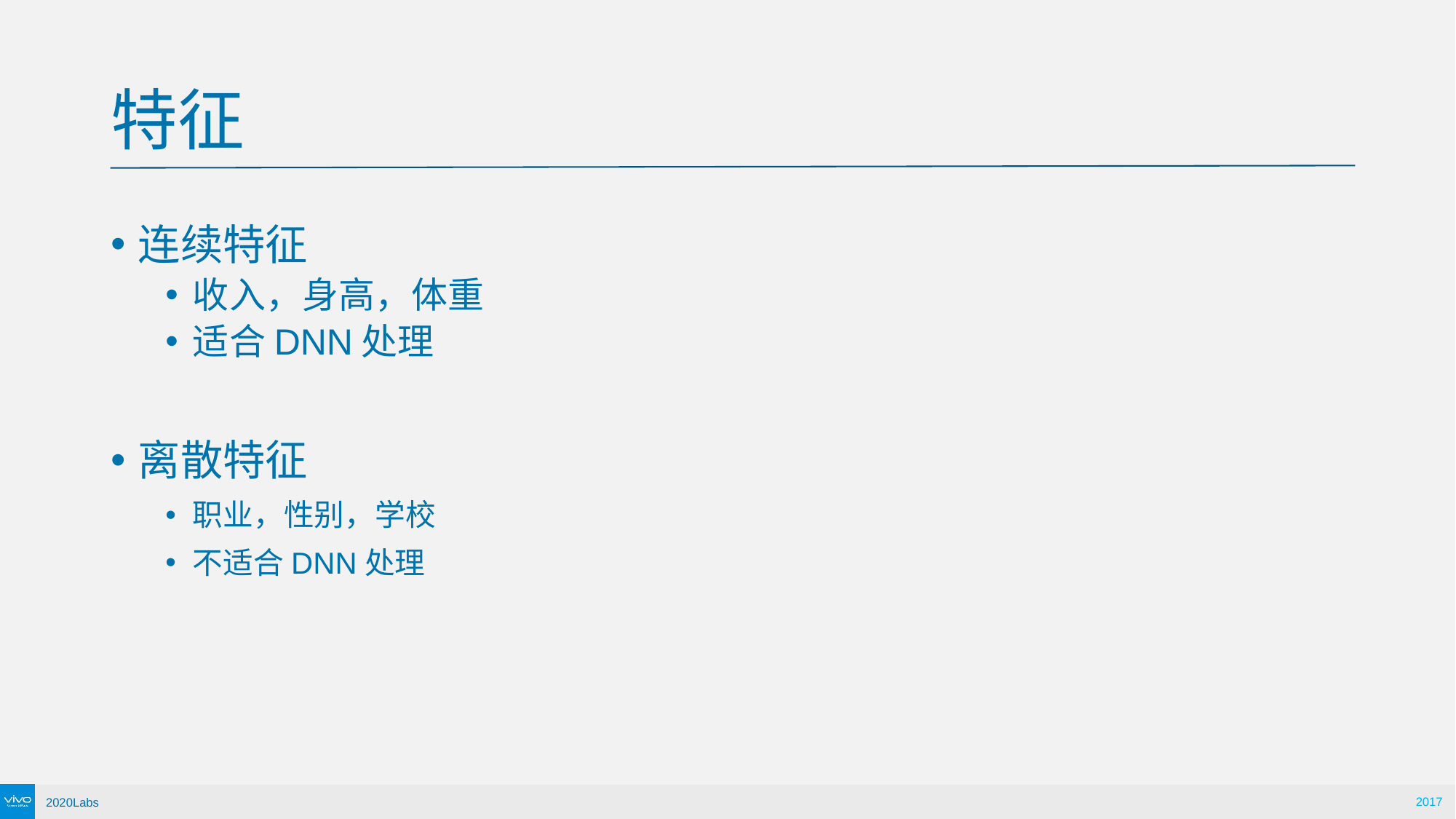

# 特征
连续特征
收入，身高，体重
适合DNN处理

离散特征
职业，性别，学校
不适合DNN处理